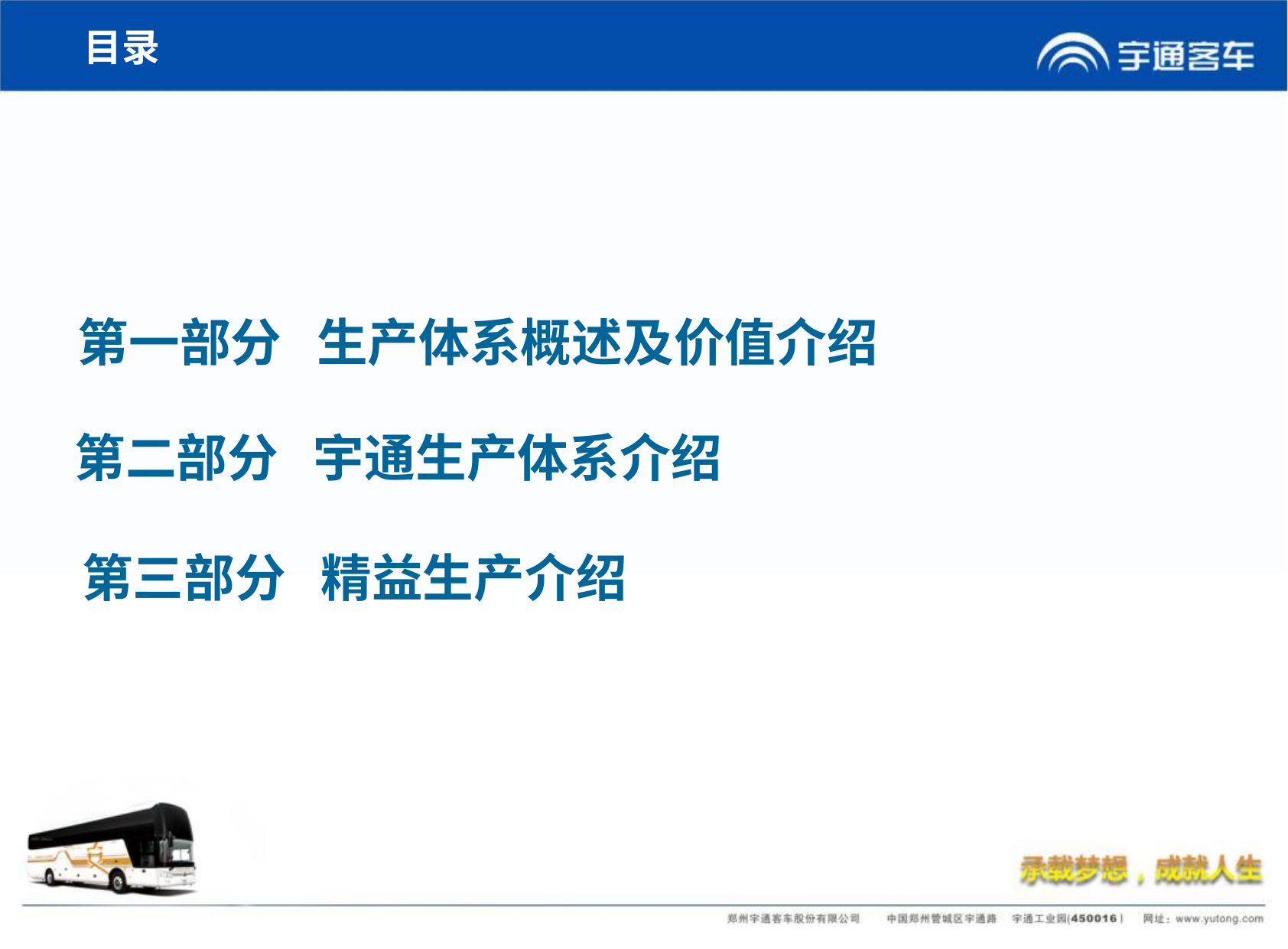

目录
第一部分   生产体系概述及价值介绍
第二部分   宇通生产体系介绍
第三部分   精益生产介绍